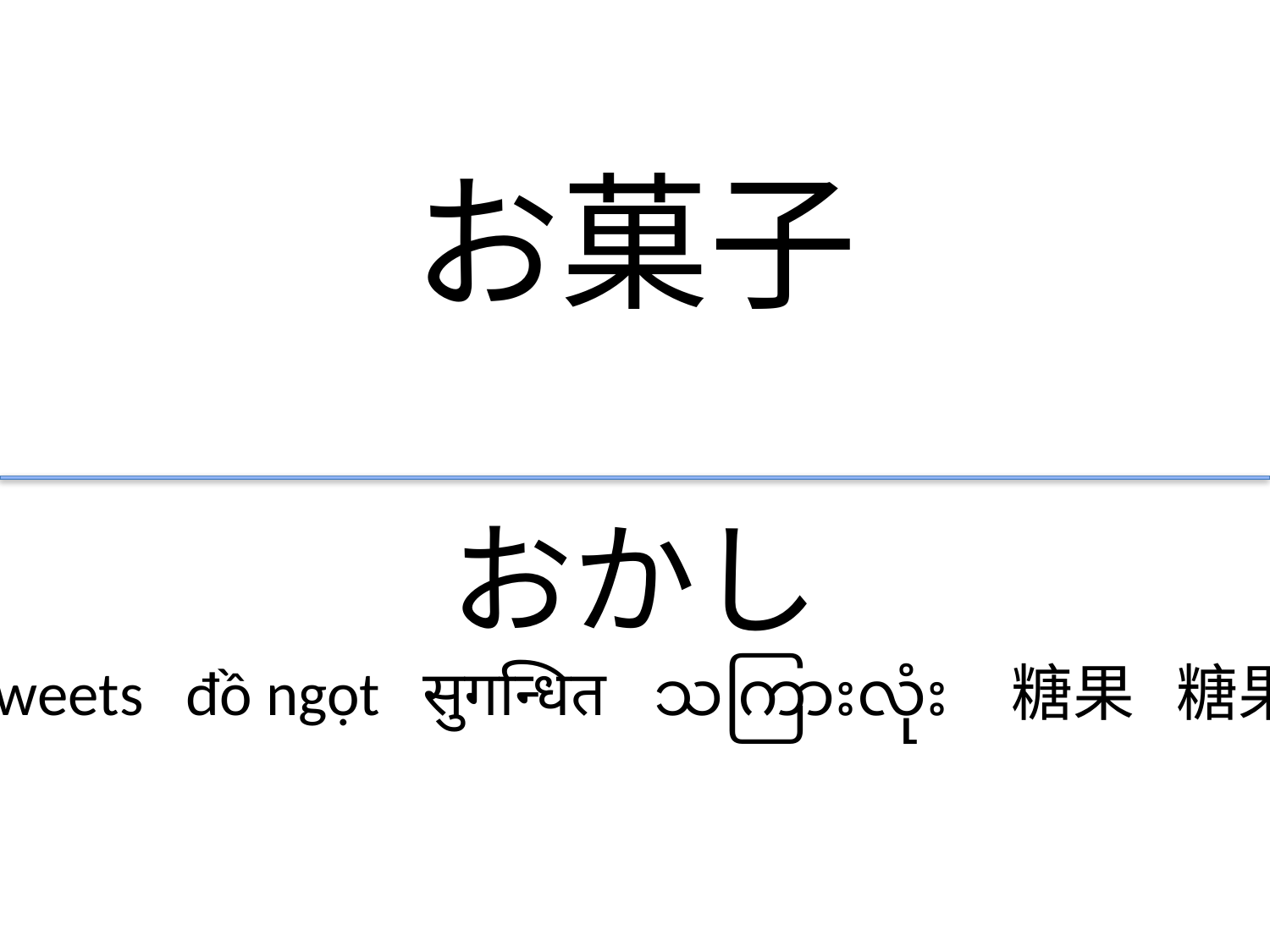

お菓子

おかし
sweets   đồ ngọt   सुगन्धित   သကြားလုံး   糖果   糖果